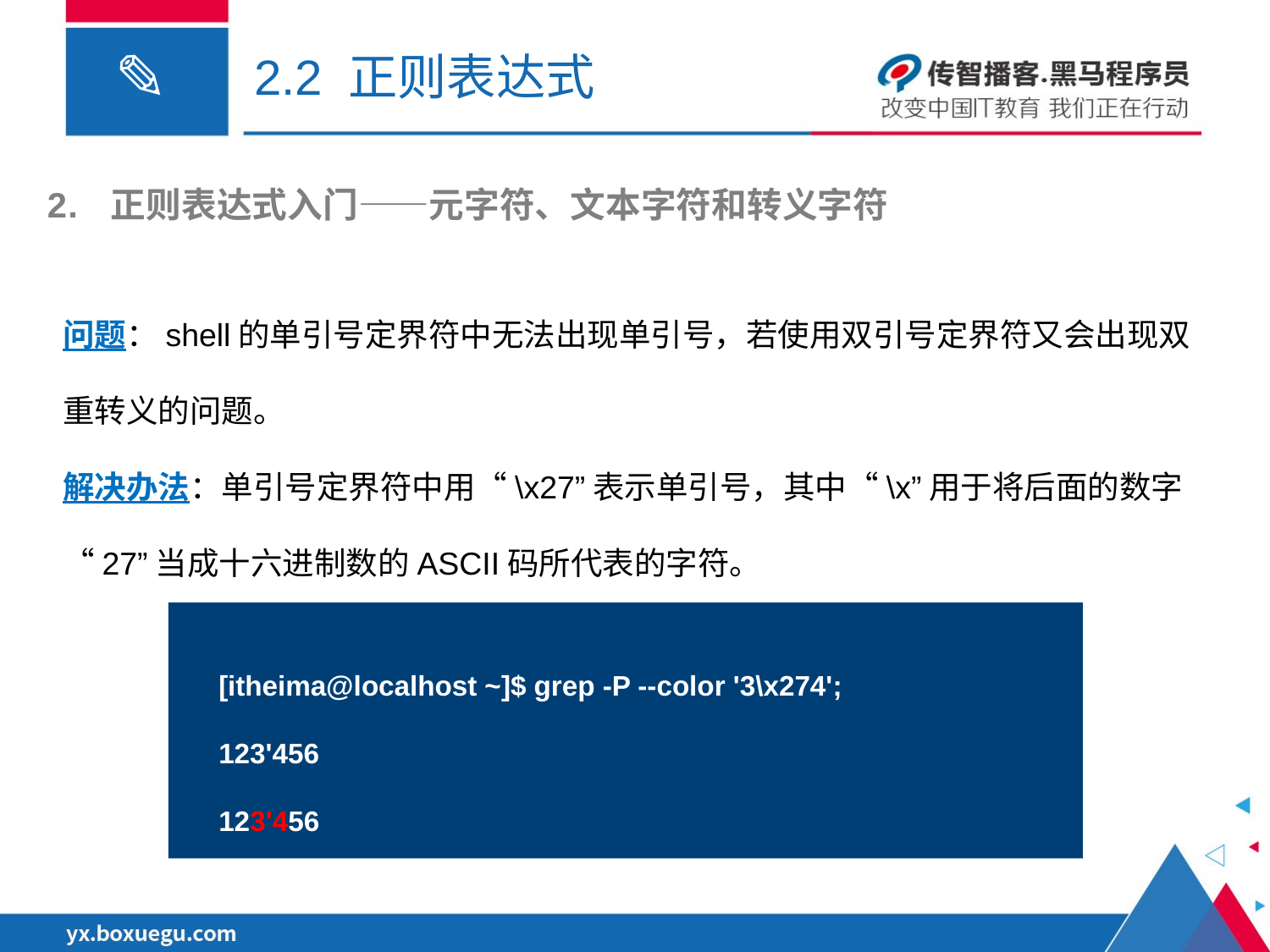

# 2.2 正则表达式
正则表达式入门——元字符、文本字符和转义字符
问题：shell的单引号定界符中无法出现单引号，若使用双引号定界符又会出现双重转义的问题。
解决办法：单引号定界符中用“\x27”表示单引号，其中“\x”用于将后面的数字“27”当成十六进制数的ASCII码所代表的字符。

[itheima@localhost ~]$ grep -P --color '3\x274';
123'456
123'456